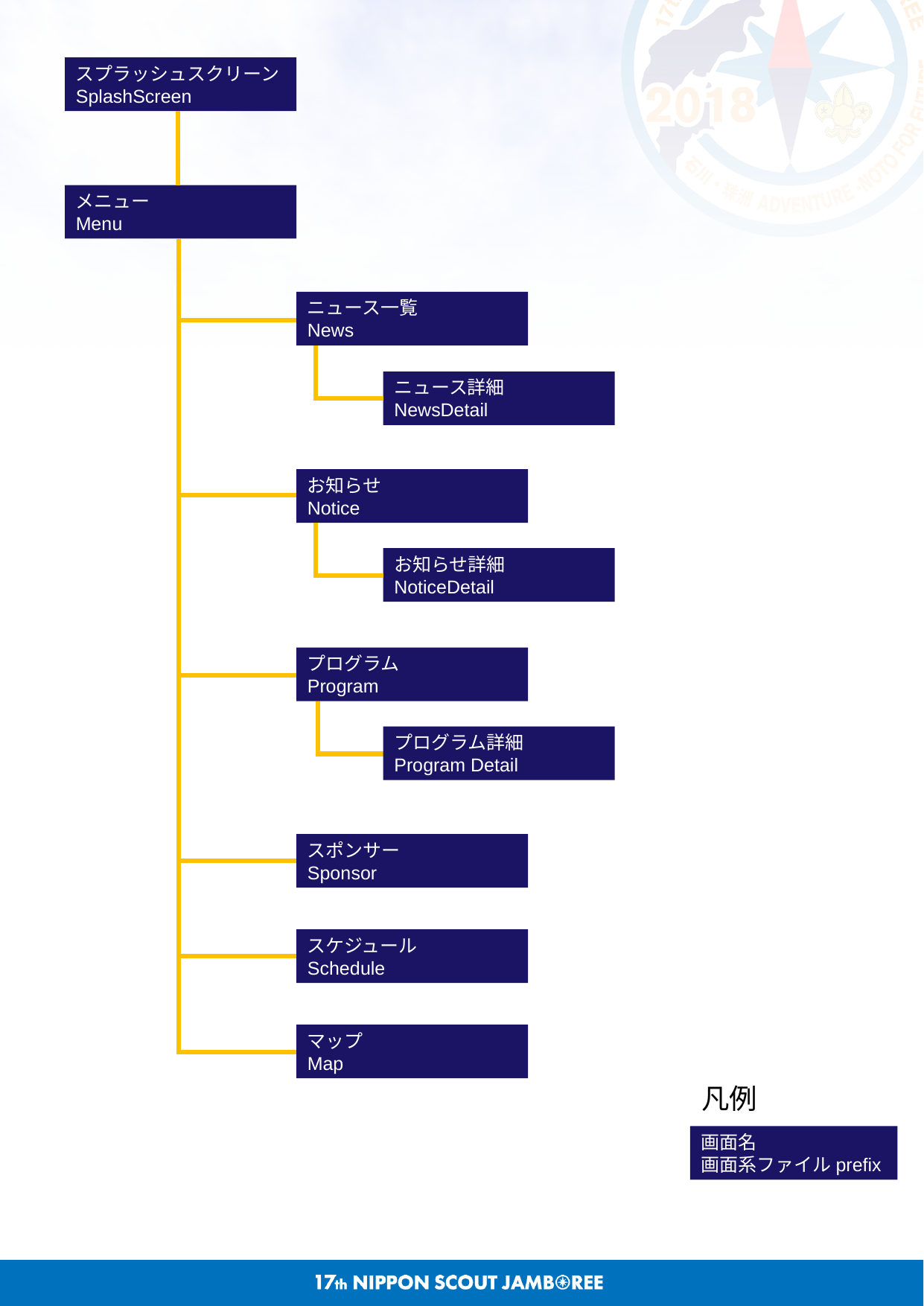

スプラッシュスクリーン
SplashScreen
メニュー
Menu
ニュース一覧
News
ニュース詳細
NewsDetail
お知らせ
Notice
お知らせ詳細
NoticeDetail
プログラム
Program
プログラム詳細
Program Detail
スポンサー
Sponsor
スケジュール
Schedule
マップ
Map
凡例
画面名
画面系ファイルprefix